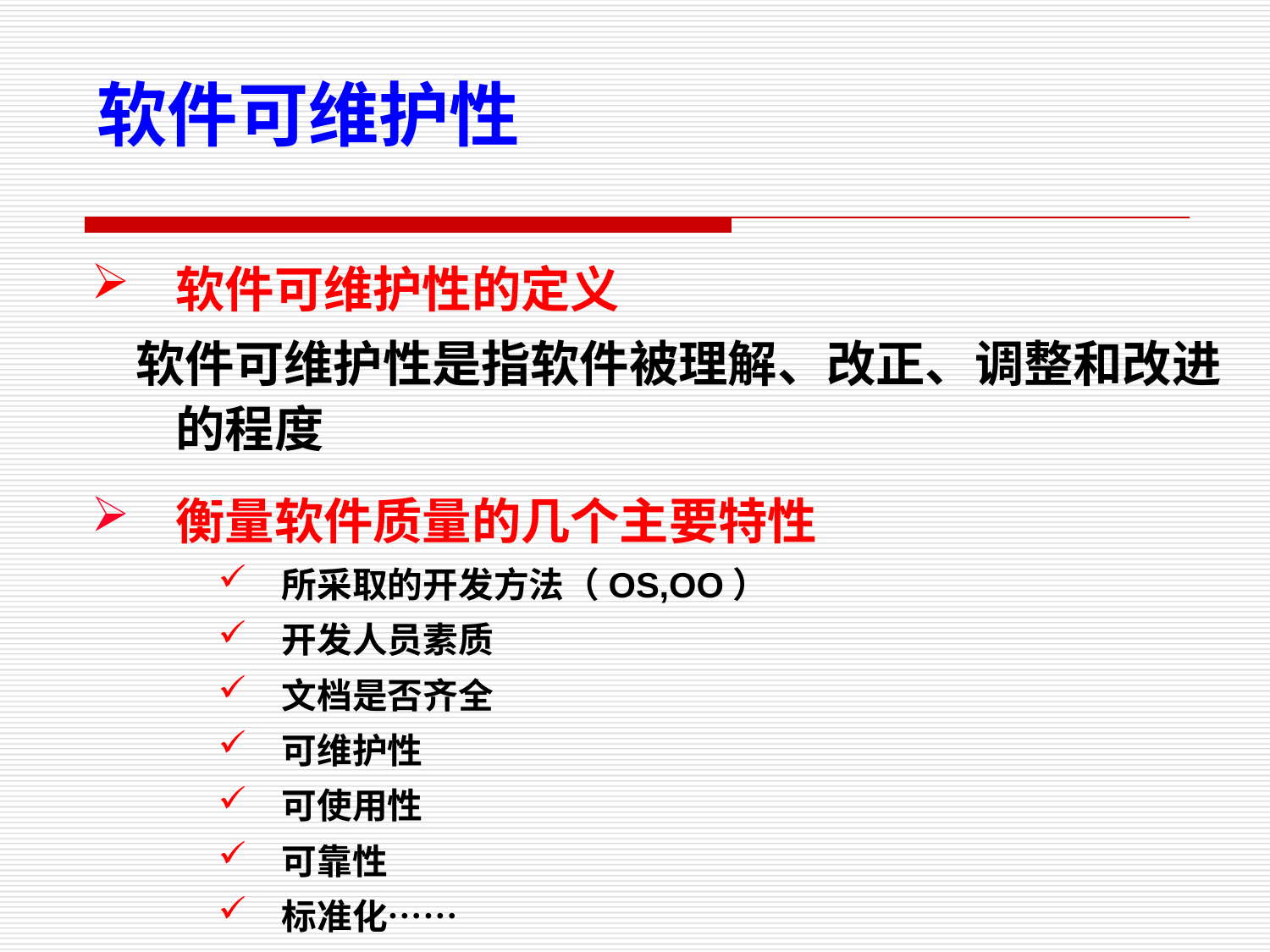

软件可维护性
软件可维护性的定义
   软件可维护性是指软件被理解、改正、调整和改进的程度
衡量软件质量的几个主要特性
所采取的开发方法（OS,OO）
开发人员素质
文档是否齐全
可维护性
可使用性
可靠性
标准化……